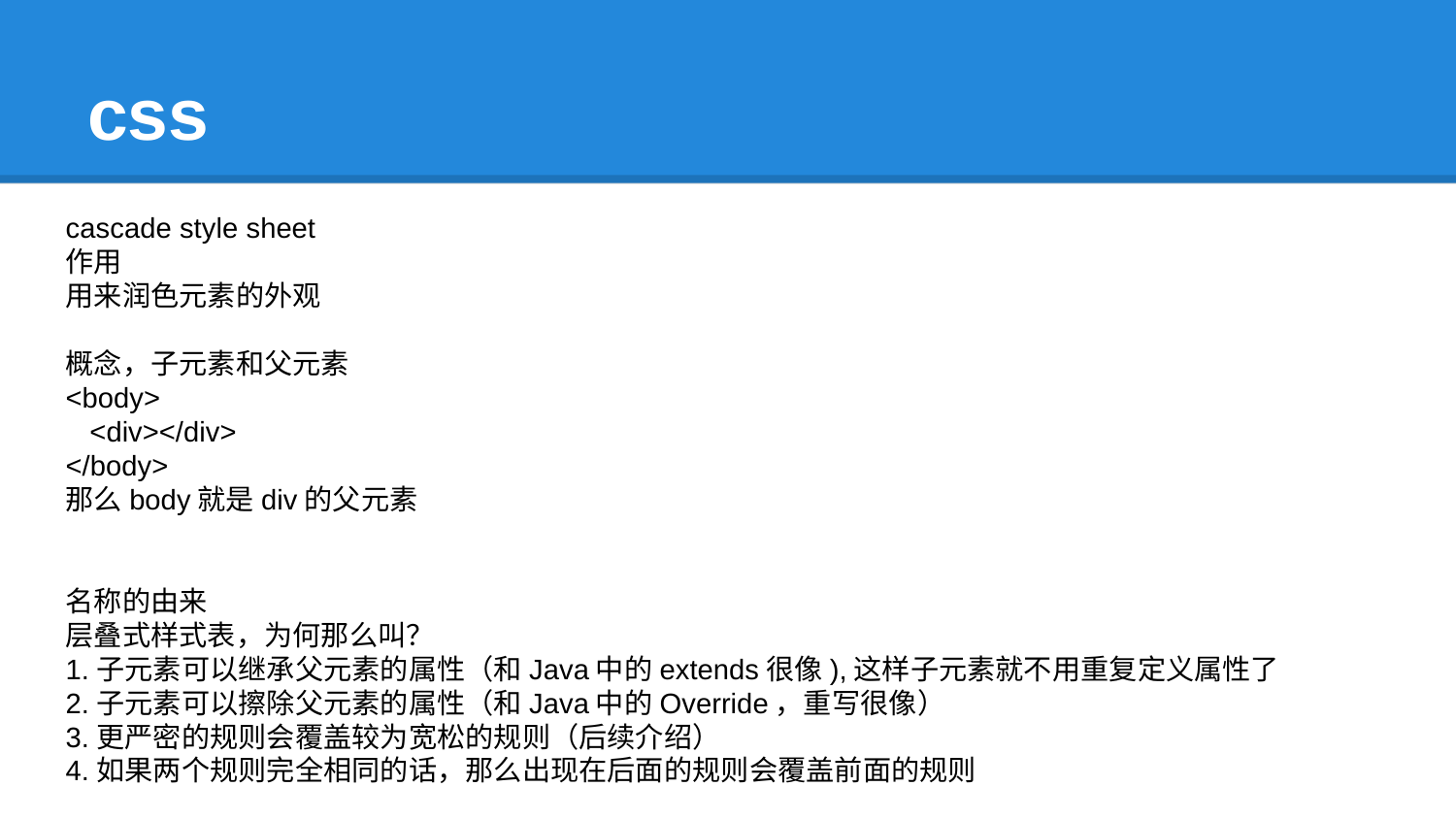

# css
cascade style sheet
作用
用来润色元素的外观

概念，子元素和父元素
<body>
   <div></div>
</body>
那么body就是div的父元素

名称的由来
层叠式样式表，为何那么叫？
1.子元素可以继承父元素的属性（和Java中的extends很像),这样子元素就不用重复定义属性了
2.子元素可以擦除父元素的属性（和Java中的Override，重写很像）
3.更严密的规则会覆盖较为宽松的规则（后续介绍）
4.如果两个规则完全相同的话，那么出现在后面的规则会覆盖前面的规则